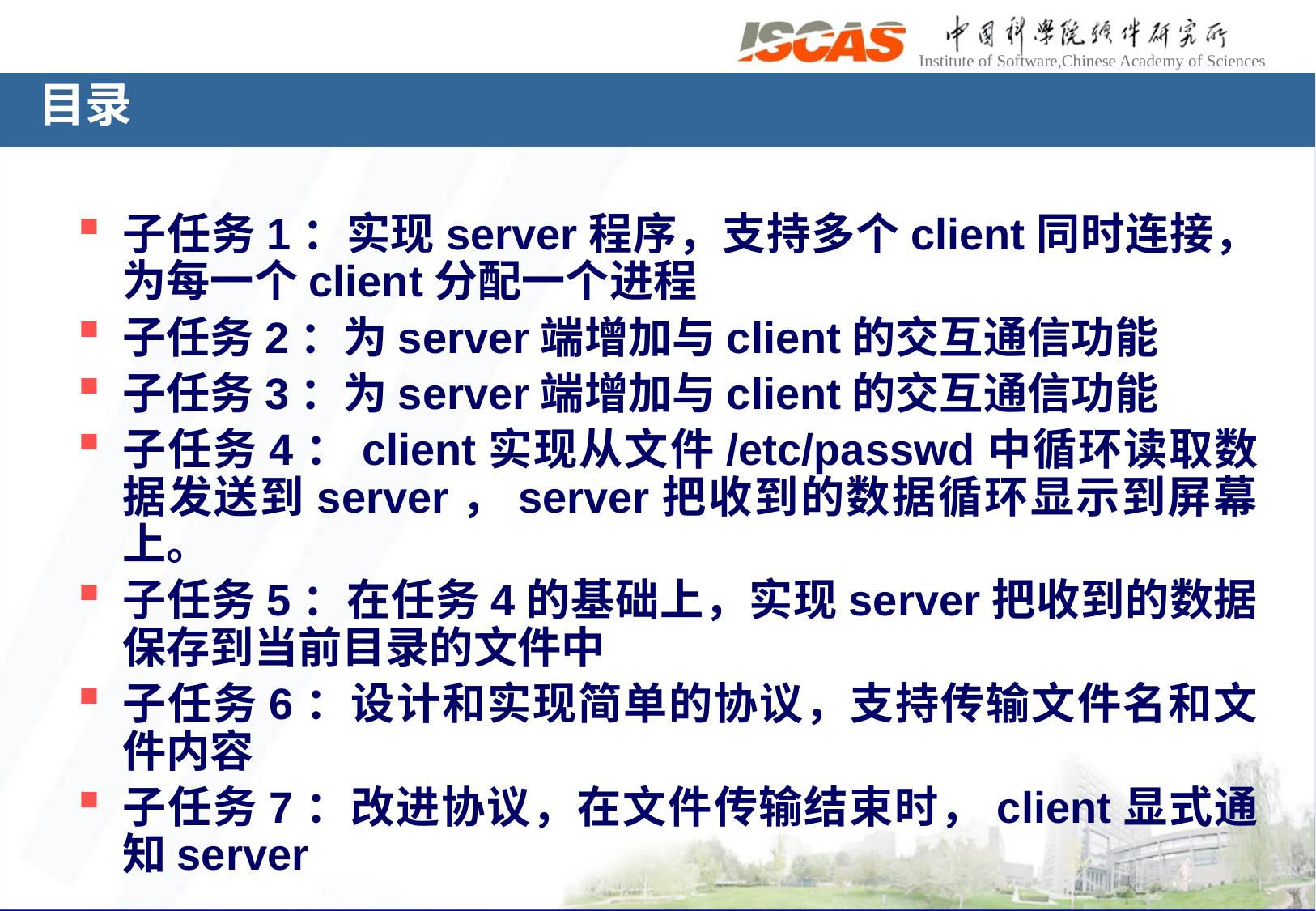

目录
子任务1：实现server程序，支持多个client同时连接，为每一个client分配一个进程
子任务2：为server端增加与client的交互通信功能
子任务3：为server端增加与client的交互通信功能
子任务4：client实现从文件/etc/passwd中循环读取数据发送到server，server把收到的数据循环显示到屏幕上。
子任务5：在任务4的基础上，实现server把收到的数据保存到当前目录的文件中
子任务6：设计和实现简单的协议，支持传输文件名和文件内容
子任务7：改进协议，在文件传输结束时，client显式通知server